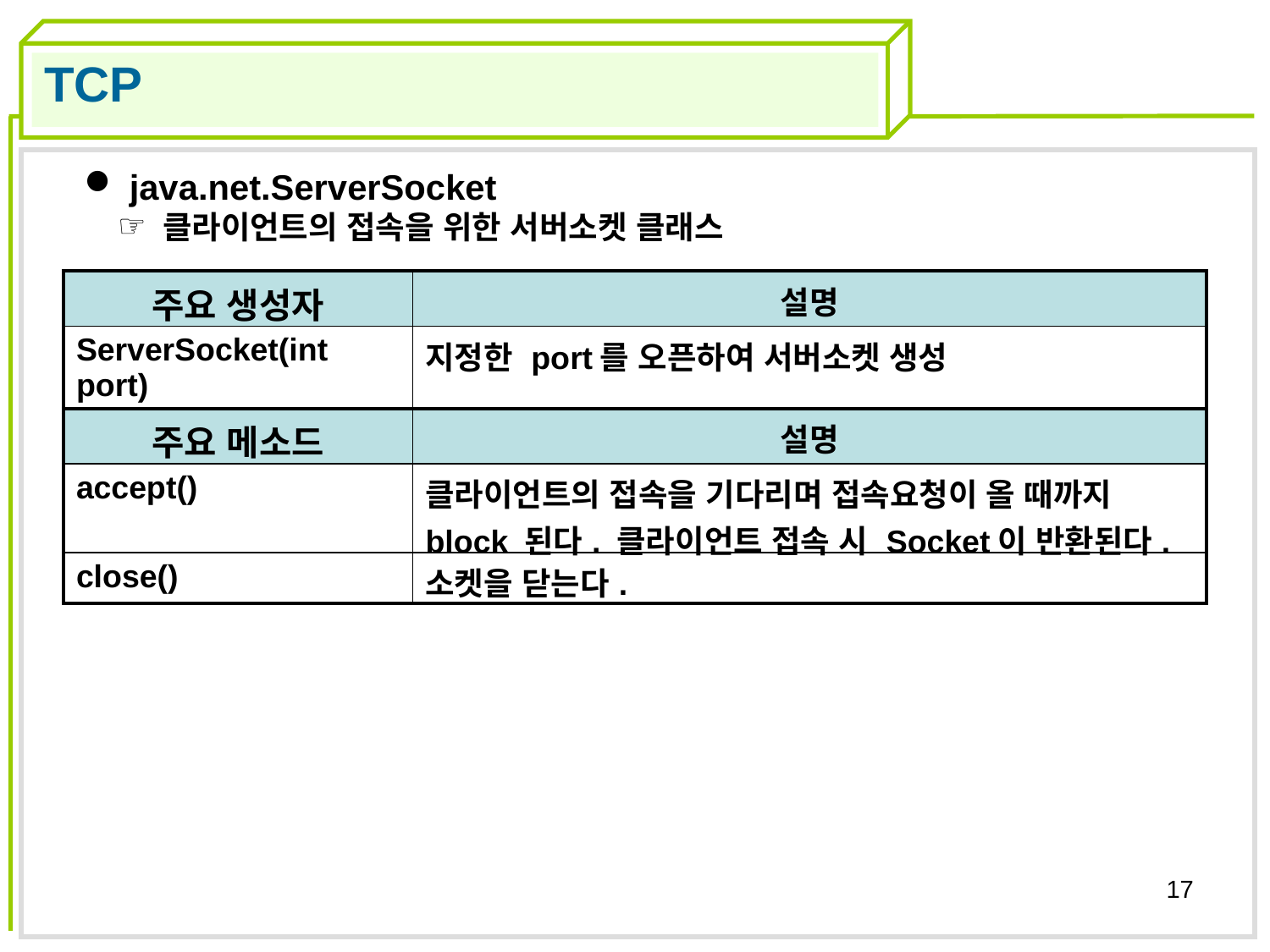

TCP
 java.net.ServerSocket
 클라이언트의 접속을 위한 서버소켓 클래스
| 주요 생성자 | 설명 |
| --- | --- |
| ServerSocket(int port) | 지정한 port를 오픈하여 서버소켓 생성 |
| 주요 메소드 | 설명 |
| --- | --- |
| accept() | 클라이언트의 접속을 기다리며 접속요청이 올 때까지 block 된다. 클라이언트 접속 시 Socket이 반환된다. |
| close() | 소켓을 닫는다. |
17